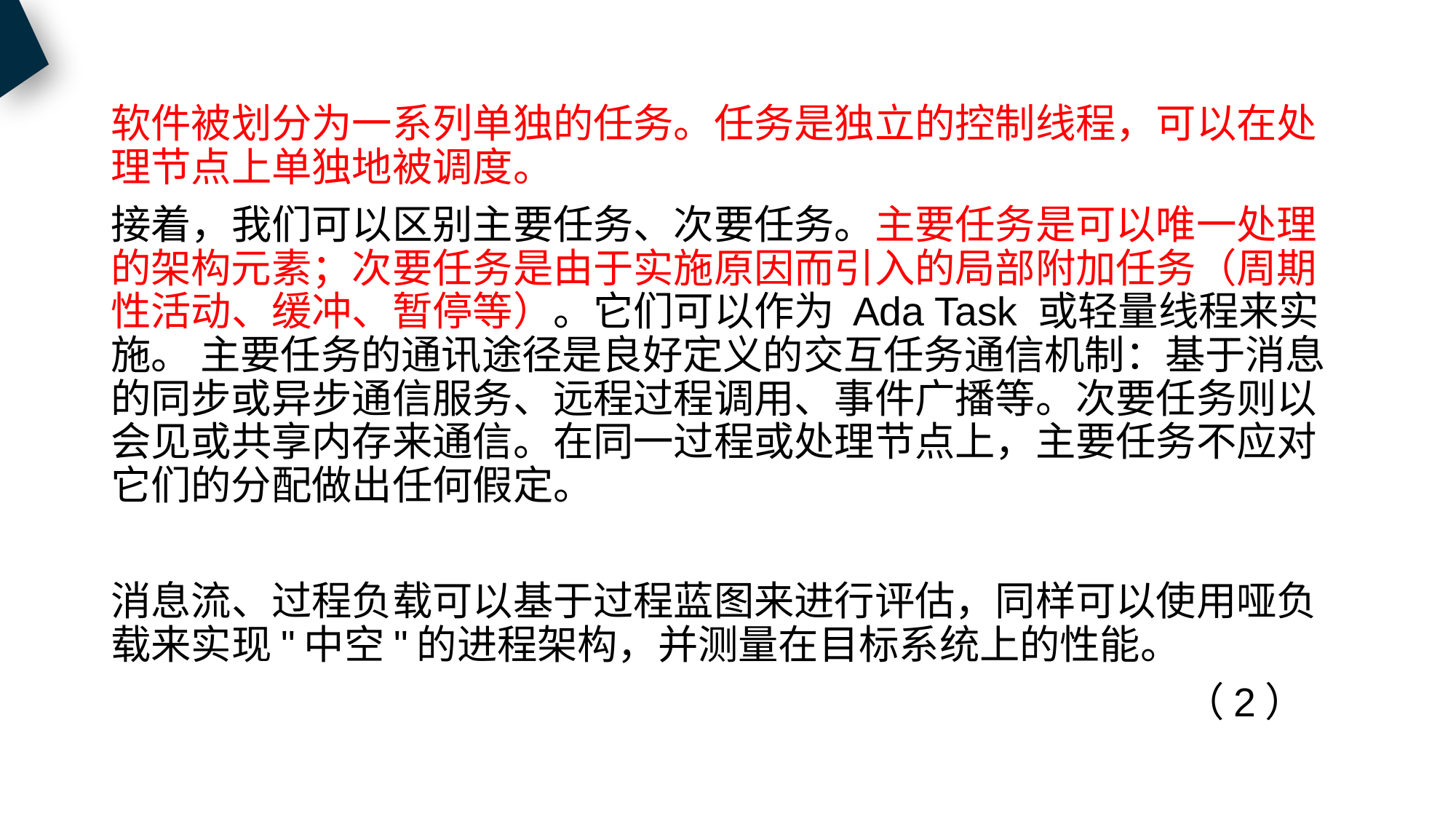

软件被划分为一系列单独的任务。任务是独立的控制线程，可以在处理节点上单独地被调度。
接着，我们可以区别主要任务、次要任务。主要任务是可以唯一处理的架构元素；次要任务是由于实施原因而引入的局部附加任务（周期性活动、缓冲、暂停等）。它们可以作为 Ada Task 或轻量线程来实施。 主要任务的通讯途径是良好定义的交互任务通信机制：基于消息的同步或异步通信服务、远程过程调用、事件广播等。次要任务则以会见或共享内存来通信。在同一过程或处理节点上，主要任务不应对它们的分配做出任何假定。

消息流、过程负载可以基于过程蓝图来进行评估，同样可以使用哑负载来实现"中空"的进程架构，并测量在目标系统上的性能。
										   （2）